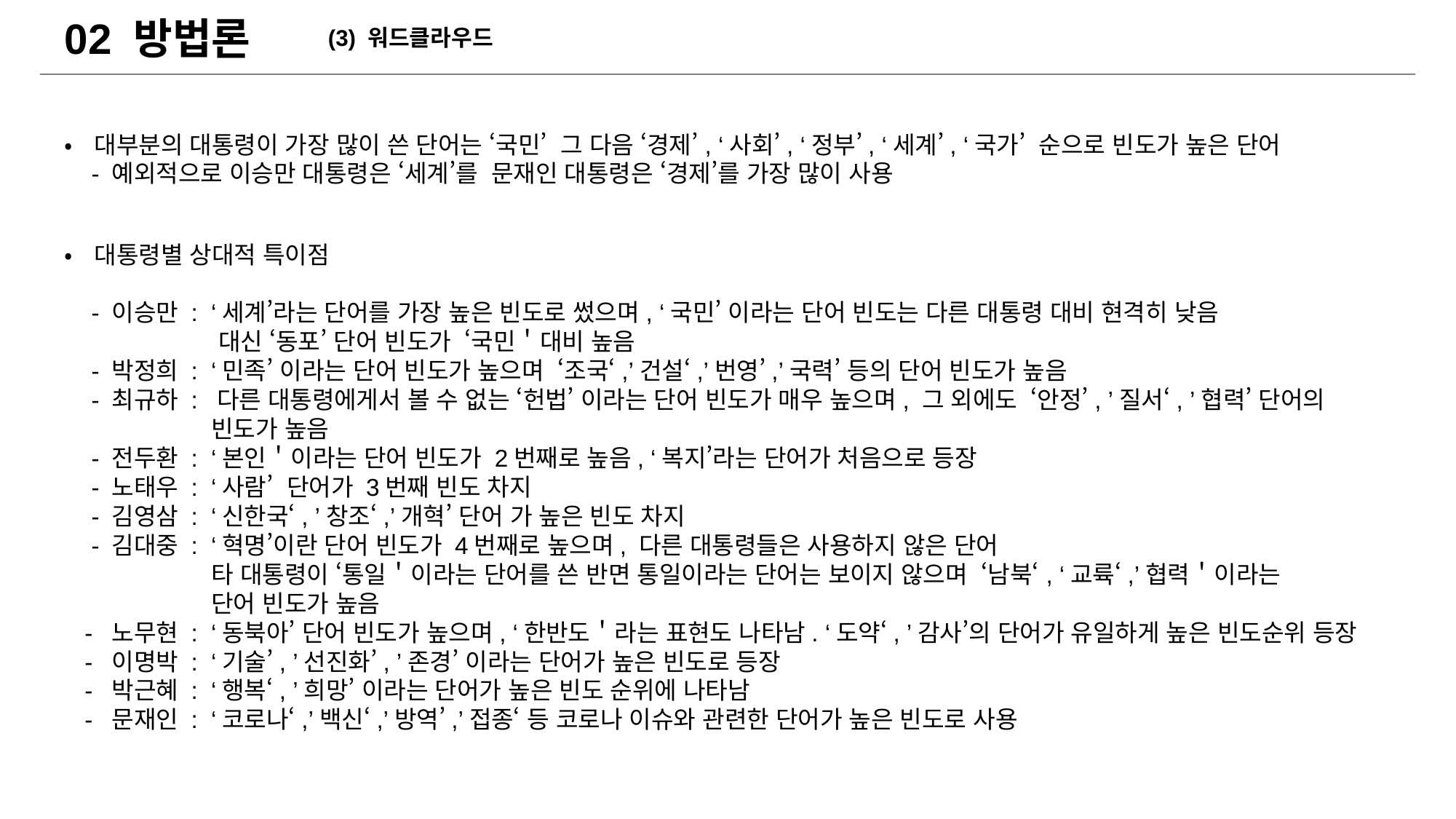

02 방법론
(3) 워드클라우드
•대부분의 대통령이 가장 많이 쓴 단어는 ‘국민’  그 다음 ‘경제’, ‘사회’, ‘정부’, ‘세계’, ‘국가’  순으로 빈도가 높은 단어
    - 예외적으로 이승만 대통령은 ‘세계’를  문재인 대통령은 ‘경제’를 가장 많이 사용
•대통령별 상대적 특이점

    - 이승만 :  ‘세계’라는 단어를 가장 높은 빈도로 썼으며, ‘국민’ 이라는 단어 빈도는 다른 대통령 대비 현격히 낮음
                      대신 ‘동포’ 단어 빈도가  ‘국민＇대비 높음
    - 박정희 :  ‘민족’ 이라는 단어 빈도가 높으며  ‘조국‘,’건설‘,’번영’,’국력’ 등의 단어 빈도가 높음
    - 최규하 :  다른 대통령에게서 볼 수 없는 ‘헌법’ 이라는 단어 빈도가 매우 높으며, 그 외에도  ‘안정’, ’질서‘, ’협력’ 단어의
                     빈도가 높음
    - 전두환 :  ‘본인＇이라는 단어 빈도가 2번째로 높음, ‘복지’라는 단어가 처음으로 등장
    - 노태우 :  ‘사람’  단어가 3번째 빈도 차지
    - 김영삼 :  ‘신한국‘, ’창조‘,’개혁’ 단어 가 높은 빈도 차지
    - 김대중 :  ‘혁명’이란 단어 빈도가 4번째로 높으며, 다른 대통령들은 사용하지 않은 단어
                     타 대통령이 ‘통일＇이라는 단어를 쓴 반면 통일이라는 단어는 보이지 않으며  ‘남북‘, ‘교륙‘,’협력＇이라는
                     단어 빈도가 높음
   -  노무현 :  ‘동북아’ 단어 빈도가 높으며, ‘한반도＇라는 표현도 나타남. ‘도약‘, ’감사’의 단어가 유일하게 높은 빈도순위 등장
   -  이명박 :  ‘기술’, ’선진화’, ’존경’ 이라는 단어가 높은 빈도로 등장
   -  박근혜 :  ‘행복‘, ’희망’ 이라는 단어가 높은 빈도 순위에 나타남
   -  문재인 :  ‘코로나‘,’백신‘,’방역’,’접종‘ 등 코로나 이슈와 관련한 단어가 높은 빈도로 사용